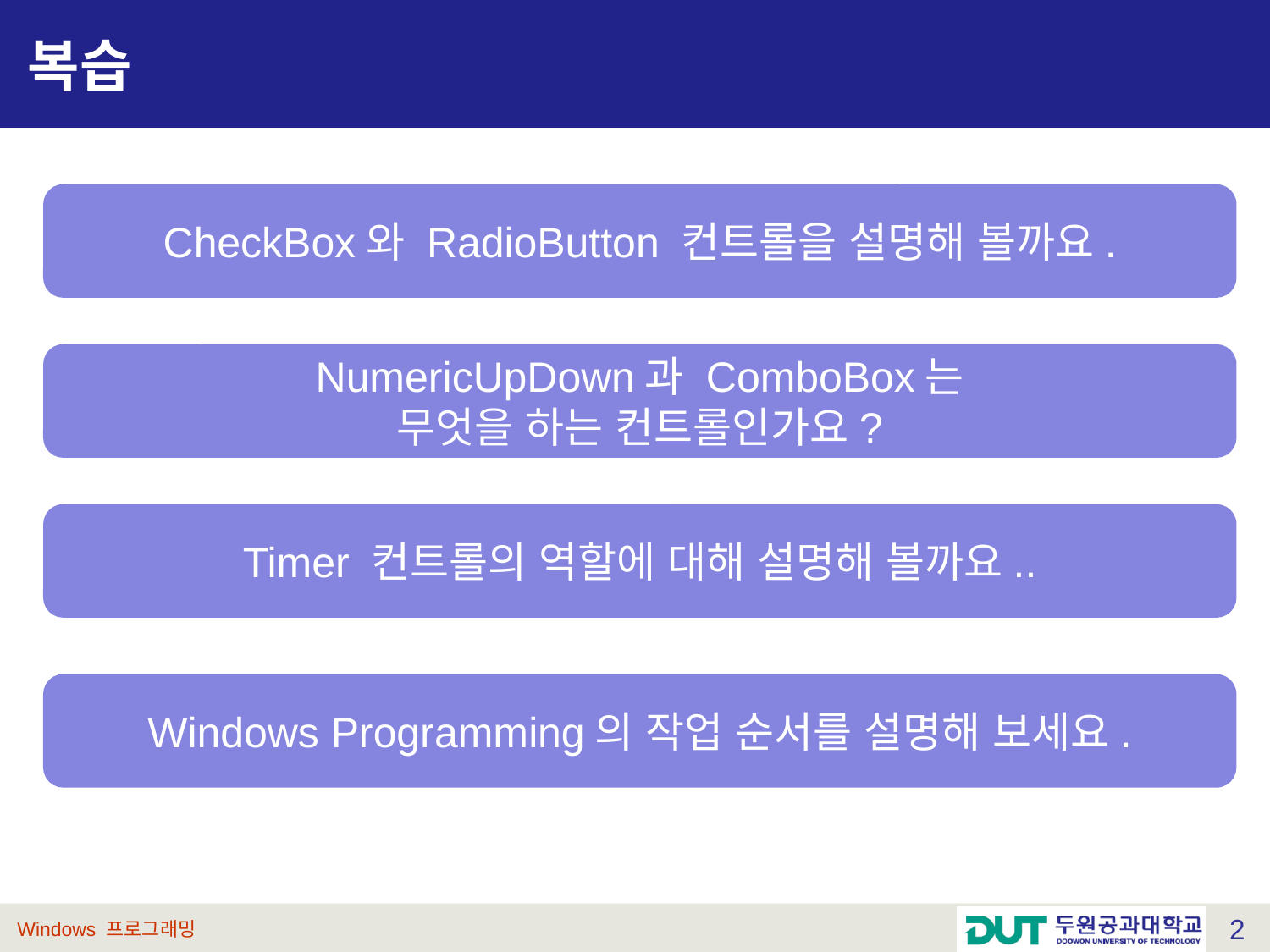

# 복습
CheckBox와 RadioButton 컨트롤을 설명해 볼까요.
NumericUpDown과 ComboBox는
무엇을 하는 컨트롤인가요?
Timer 컨트롤의 역할에 대해 설명해 볼까요..
Windows Programming의 작업 순서를 설명해 보세요.